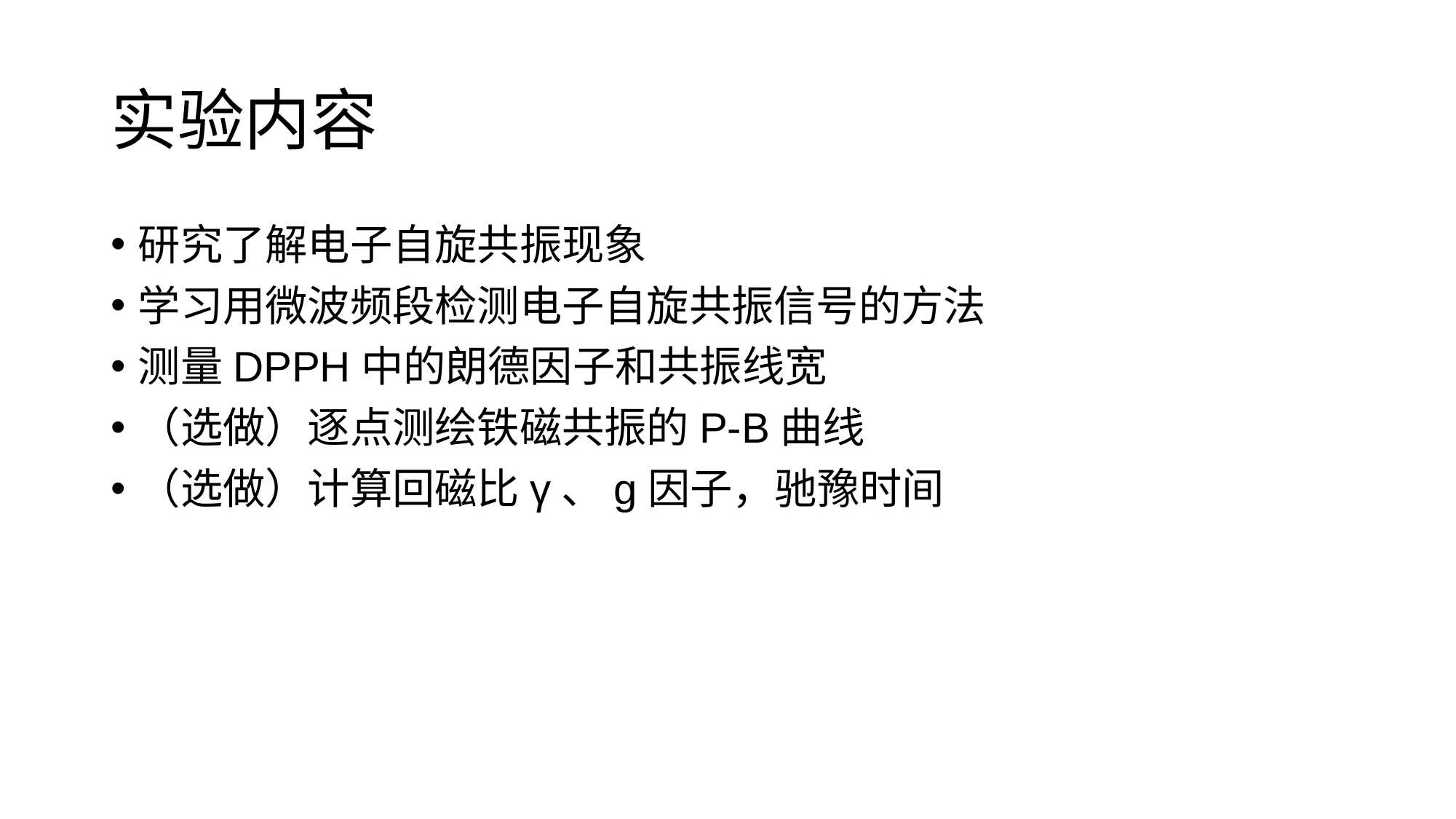

# 实验内容
研究了解电子自旋共振现象
学习用微波频段检测电子自旋共振信号的方法
测量DPPH中的朗德因子和共振线宽
（选做）逐点测绘铁磁共振的P-B曲线
（选做）计算回磁比γ、g因子，驰豫时间